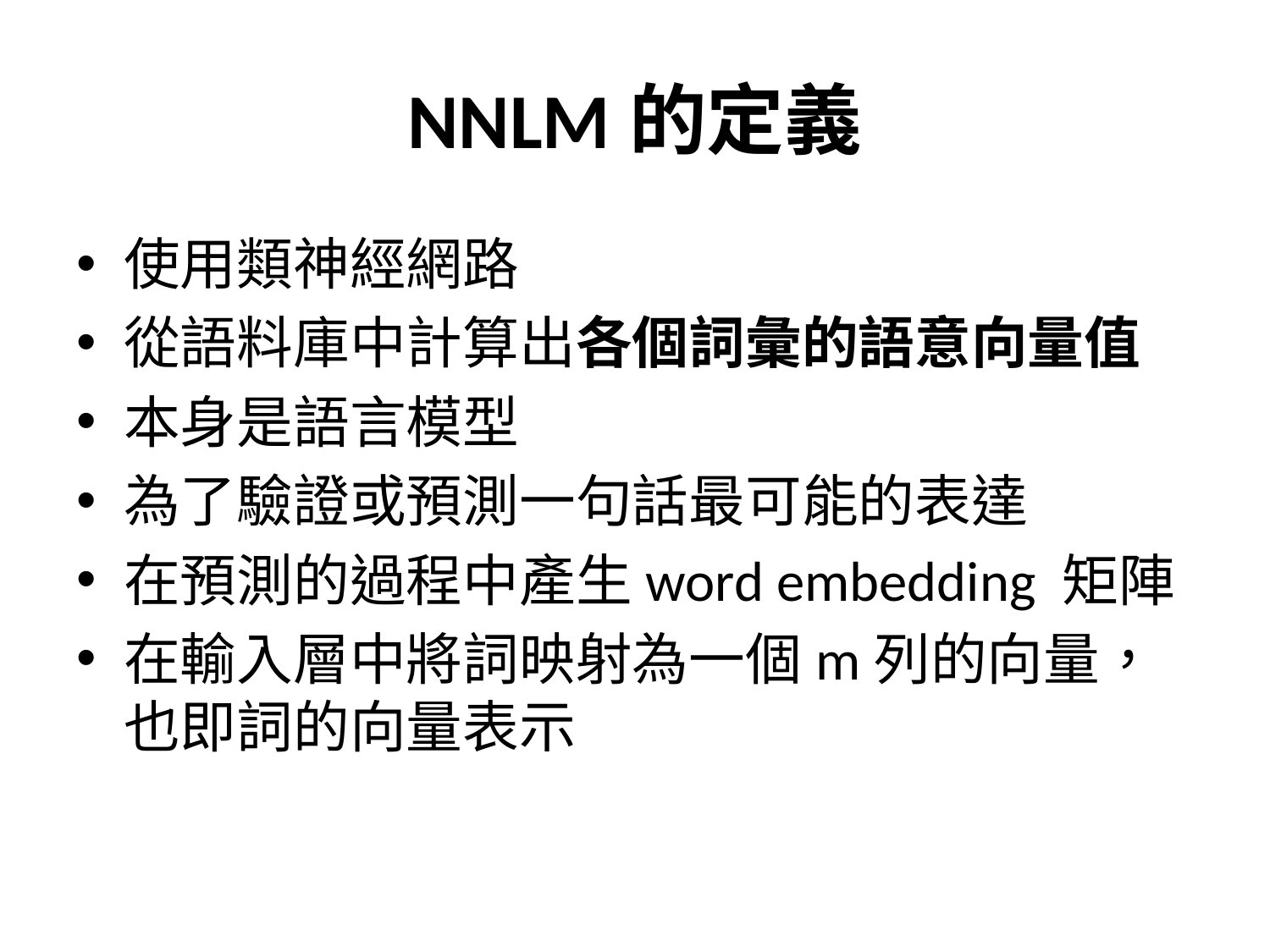

# NNLM的定義
使用類神經網路
從語料庫中計算出各個詞彙的語意向量值
本身是語言模型
為了驗證或預測一句話最可能的表達
在預測的過程中產生word embedding 矩陣
在輸入層中將詞映射為一個m列的向量，也即詞的向量表示